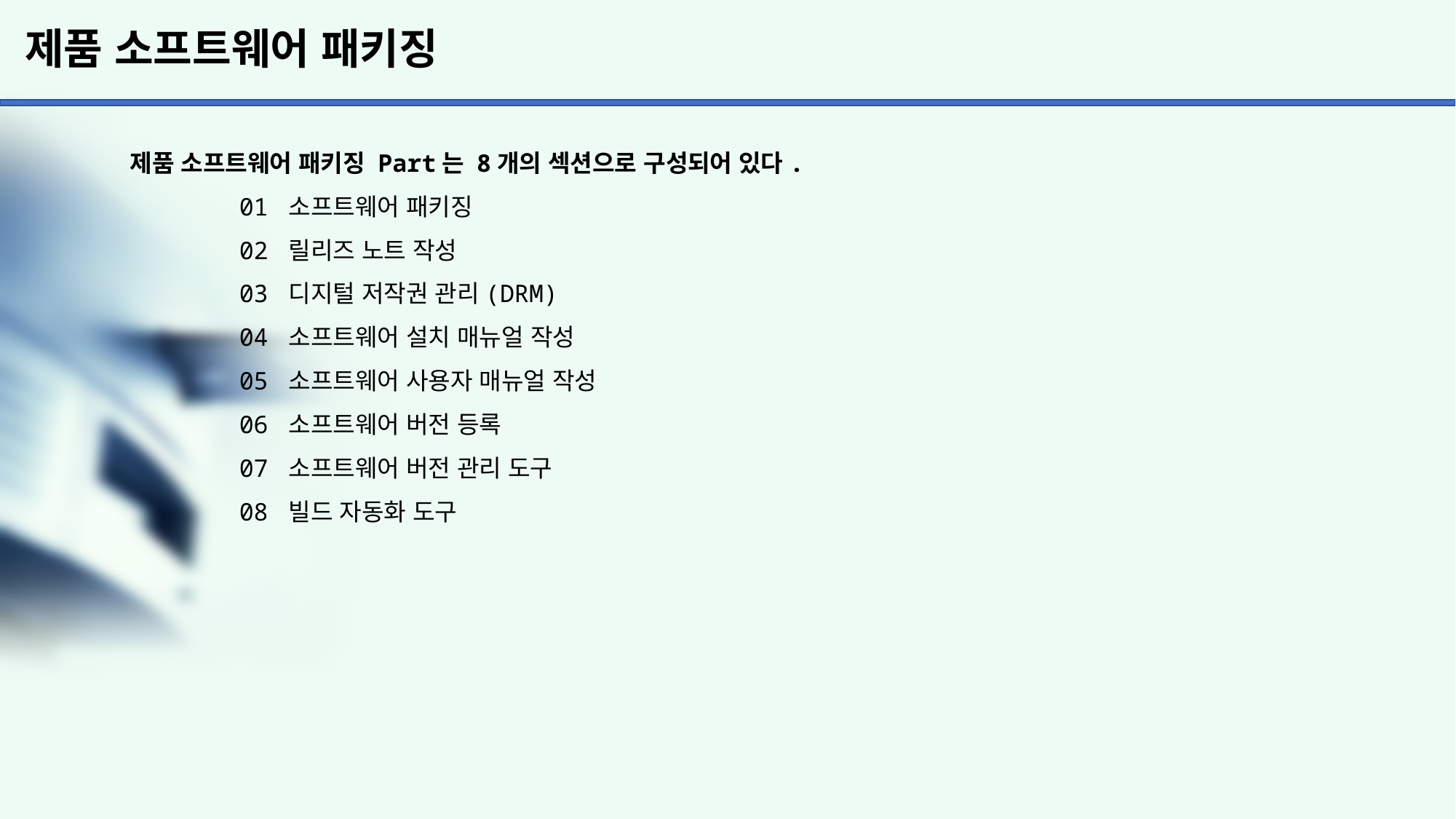

# 제품 소프트웨어 패키징
제품 소프트웨어 패키징 Part는 8개의 섹션으로 구성되어 있다.
	01 소프트웨어 패키징
	02 릴리즈 노트 작성
	03 디지털 저작권 관리(DRM)
	04 소프트웨어 설치 매뉴얼 작성
	05 소프트웨어 사용자 매뉴얼 작성
	06 소프트웨어 버전 등록
	07 소프트웨어 버전 관리 도구
	08 빌드 자동화 도구